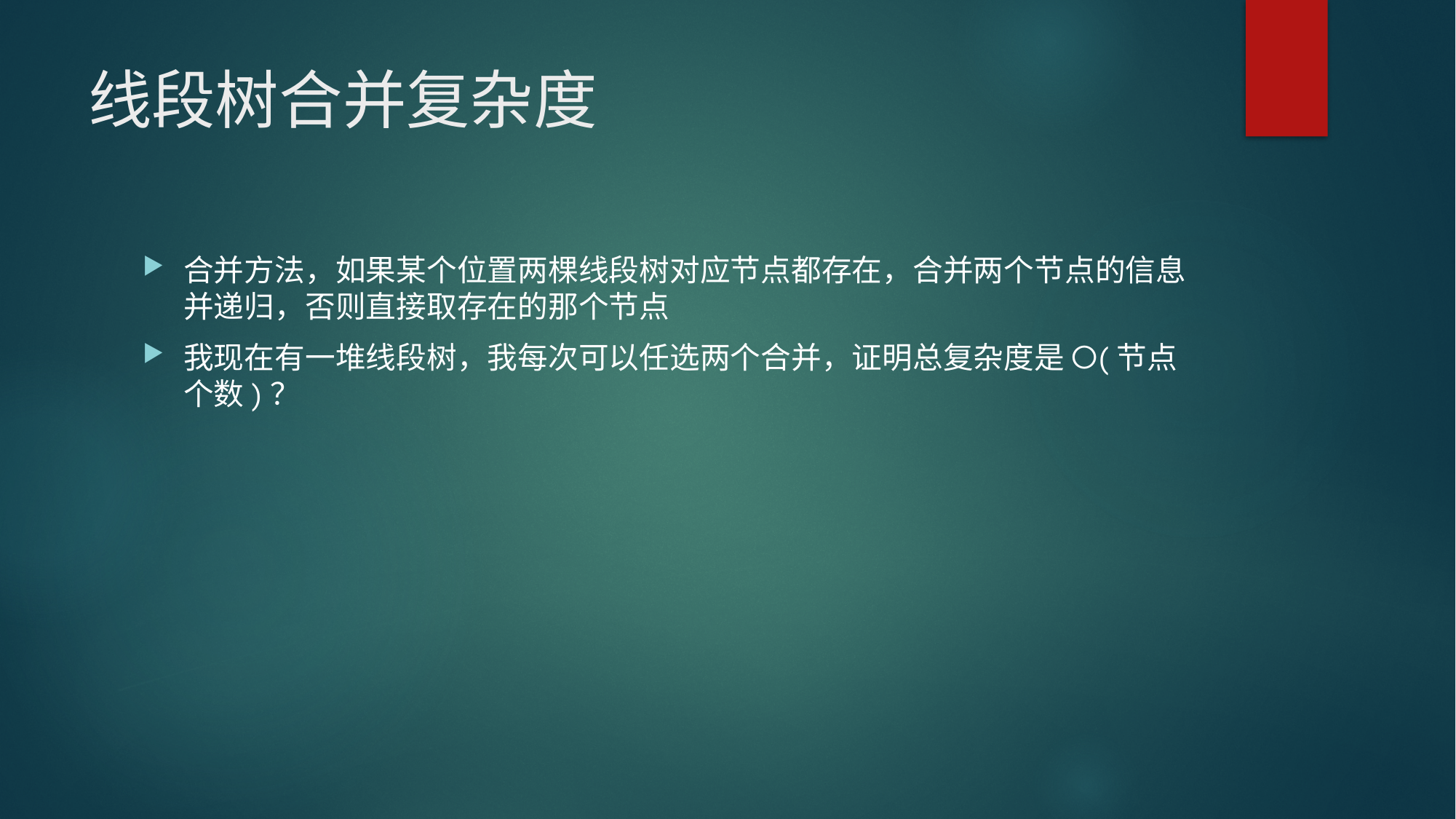

# 线段树合并复杂度
合并方法，如果某个位置两棵线段树对应节点都存在，合并两个节点的信息并递归，否则直接取存在的那个节点
我现在有一堆线段树，我每次可以任选两个合并，证明总复杂度是O(节点个数)？